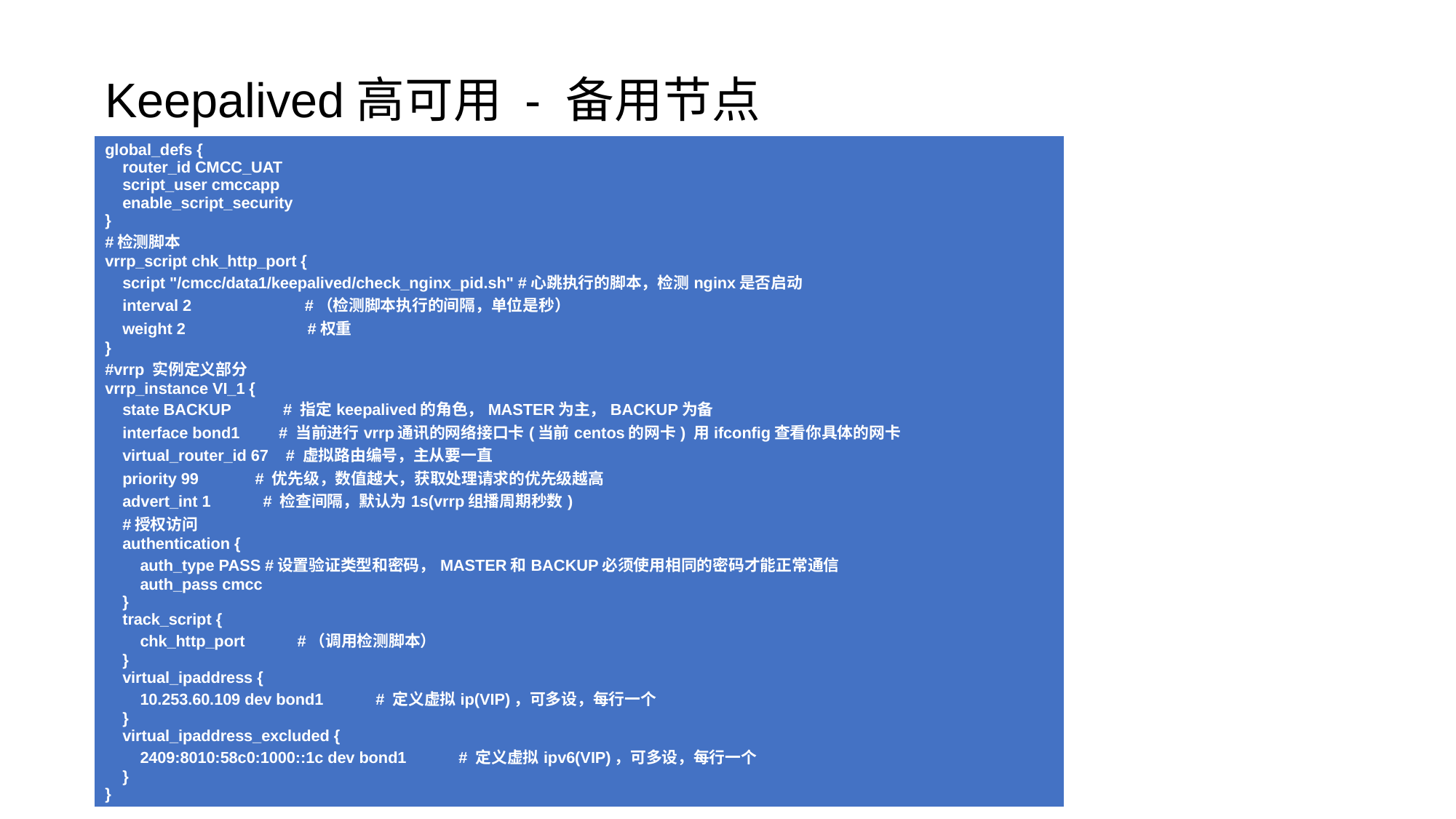

# Keepalived高可用 - 备用节点
| global\_defs { router\_id CMCC\_UAT script\_user cmccapp enable\_script\_security } #检测脚本 vrrp\_script chk\_http\_port { script "/cmcc/data1/keepalived/check\_nginx\_pid.sh" #心跳执行的脚本，检测nginx是否启动 interval 2 #（检测脚本执行的间隔，单位是秒） weight 2 #权重 } #vrrp 实例定义部分 vrrp\_instance VI\_1 { state BACKUP # 指定keepalived的角色，MASTER为主，BACKUP为备 interface bond1 # 当前进行vrrp通讯的网络接口卡(当前centos的网卡) 用ifconfig查看你具体的网卡 virtual\_router\_id 67 # 虚拟路由编号，主从要一直 priority 99 # 优先级，数值越大，获取处理请求的优先级越高 advert\_int 1 # 检查间隔，默认为1s(vrrp组播周期秒数) #授权访问 authentication { auth\_type PASS #设置验证类型和密码，MASTER和BACKUP必须使用相同的密码才能正常通信 auth\_pass cmcc } track\_script { chk\_http\_port #（调用检测脚本） } virtual\_ipaddress { 10.253.60.109 dev bond1 # 定义虚拟ip(VIP)，可多设，每行一个 } virtual\_ipaddress\_excluded { 2409:8010:58c0:1000::1c dev bond1 # 定义虚拟ipv6(VIP)，可多设，每行一个 } } |
| --- |